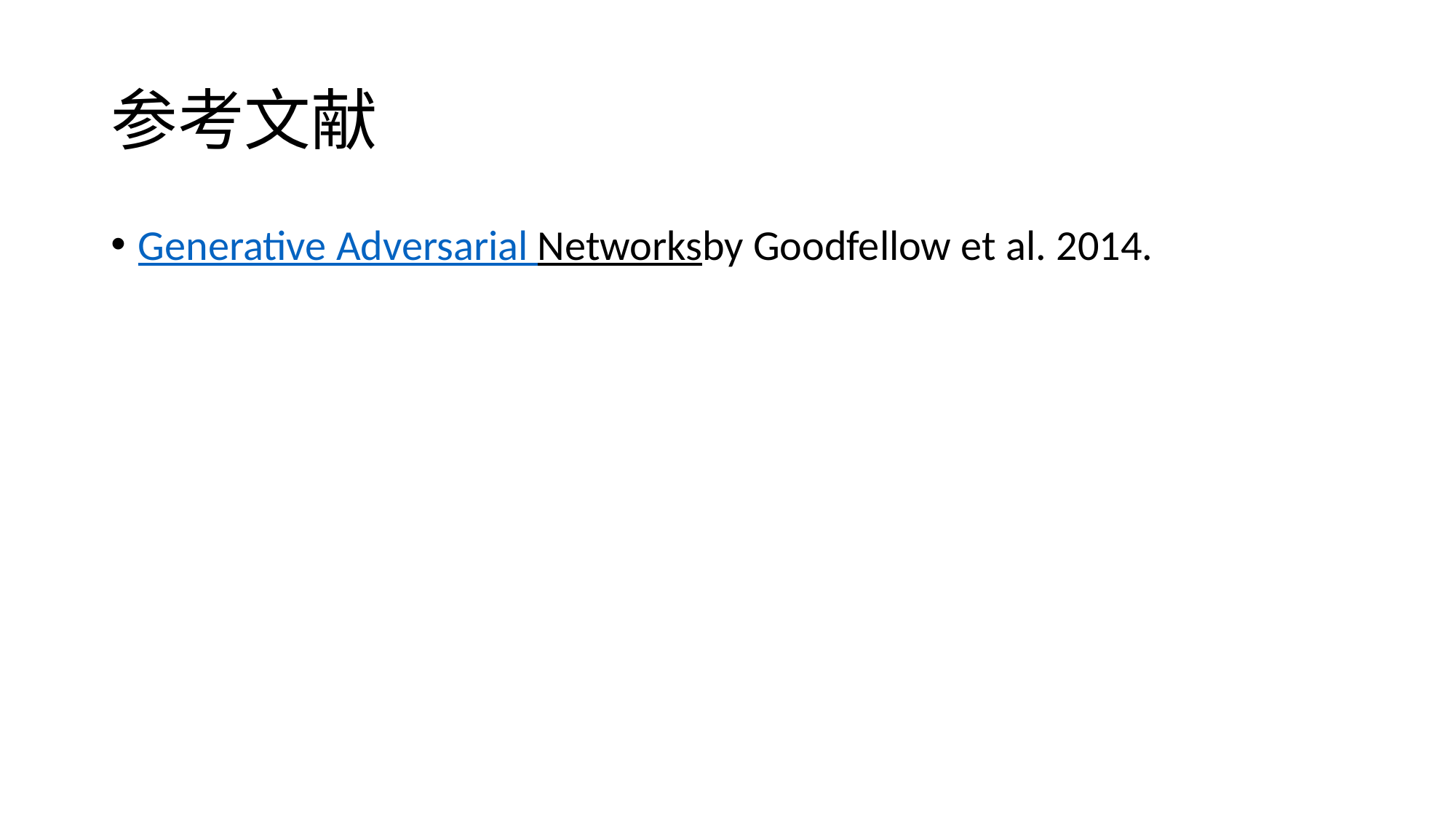

# 参考文献
Generative Adversarial Networksby Goodfellow et al. 2014.